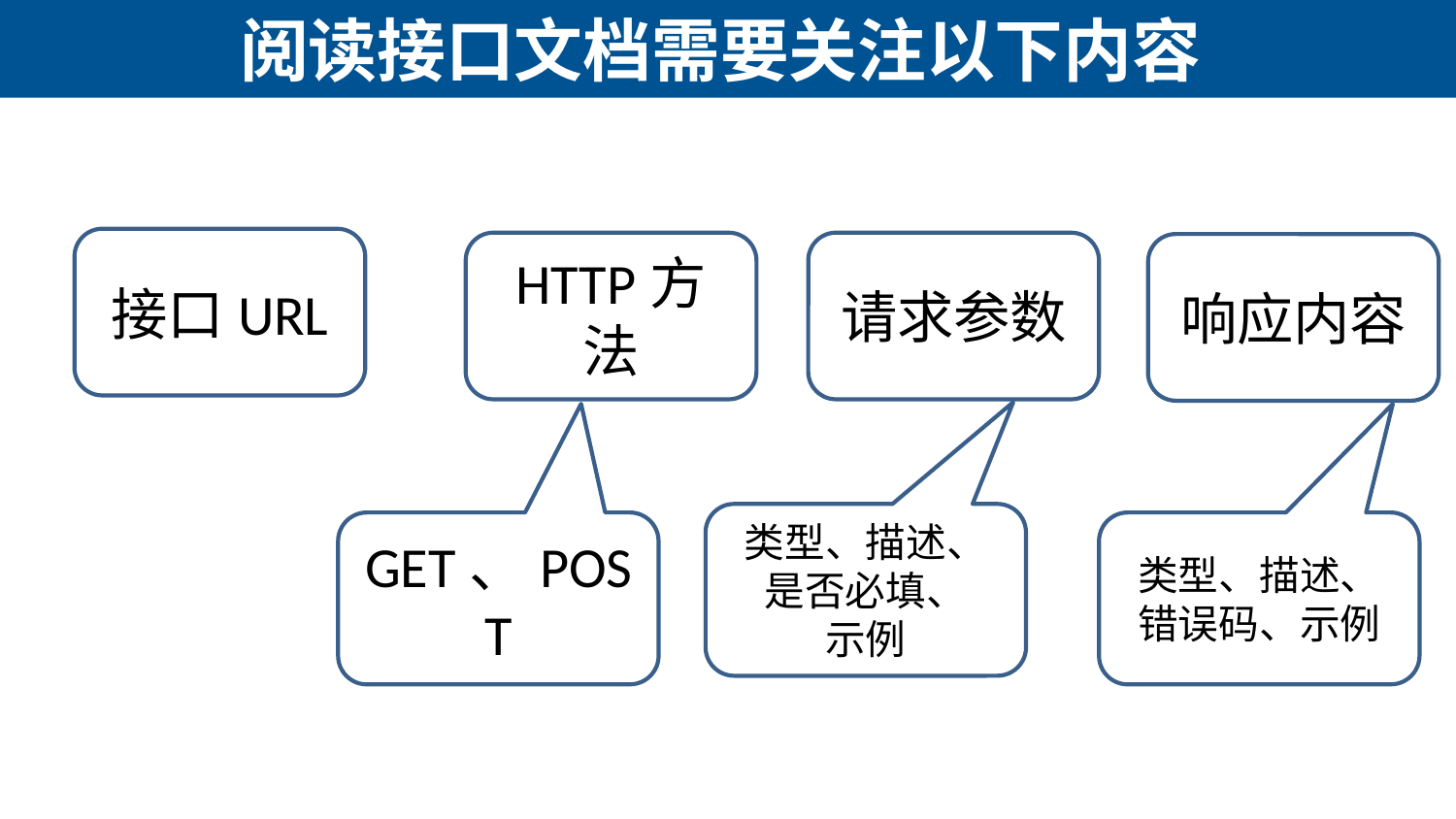

# 阅读接口文档需要关注以下内容
接口URL
HTTP方法
请求参数
响应内容
类型、描述、
是否必填、
示例
GET、POST
类型、描述、
错误码、示例